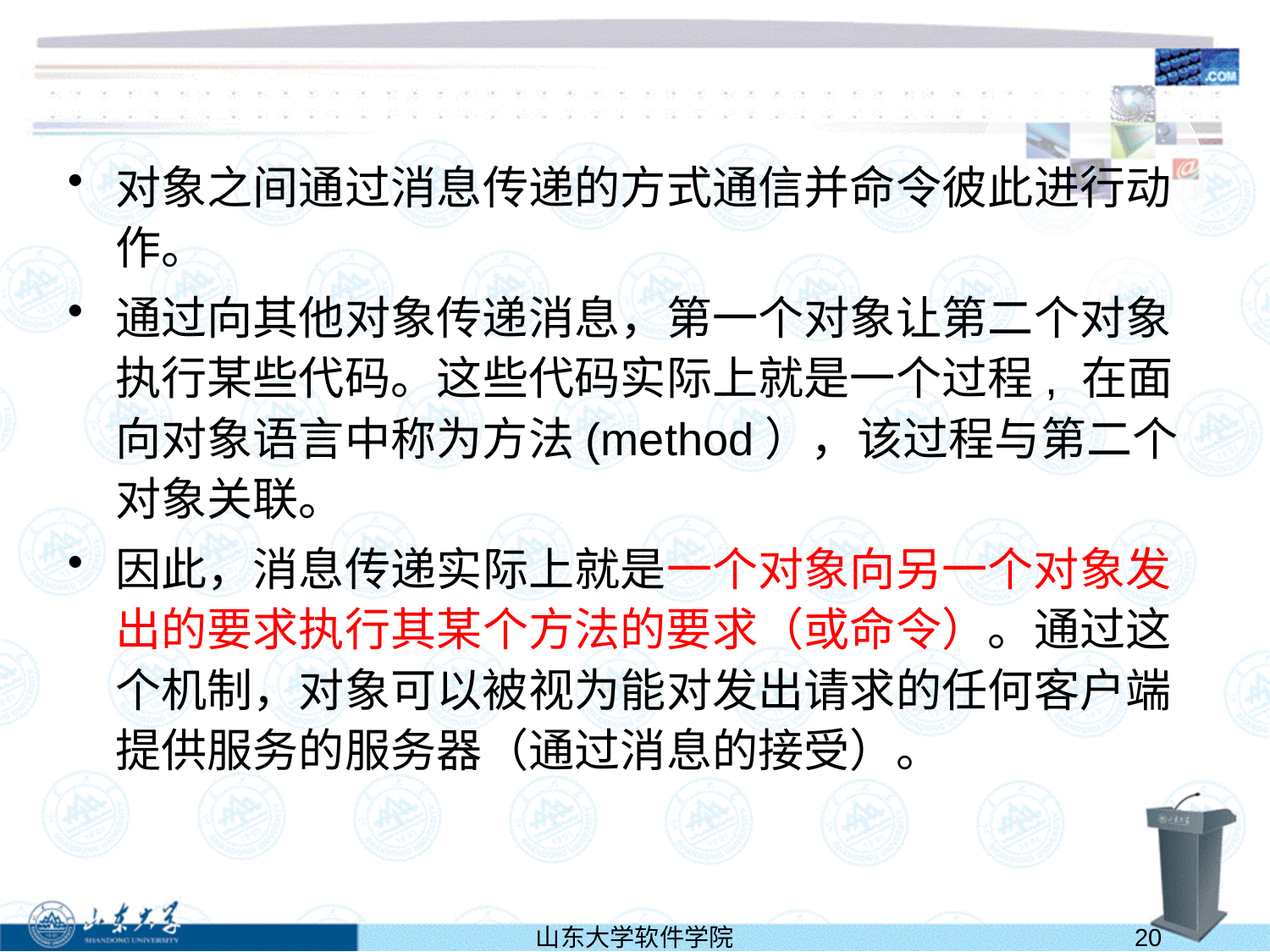

#
对象之间通过消息传递的方式通信并命令彼此进行动作。
通过向其他对象传递消息，第一个对象让第二个对象执行某些代码。这些代码实际上就是一个过程, 在面向对象语言中称为方法(method），该过程与第二个对象关联。
因此，消息传递实际上就是一个对象向另一个对象发出的要求执行其某个方法的要求（或命令）。通过这个机制，对象可以被视为能对发出请求的任何客户端提供服务的服务器（通过消息的接受）。
山东大学软件学院
20